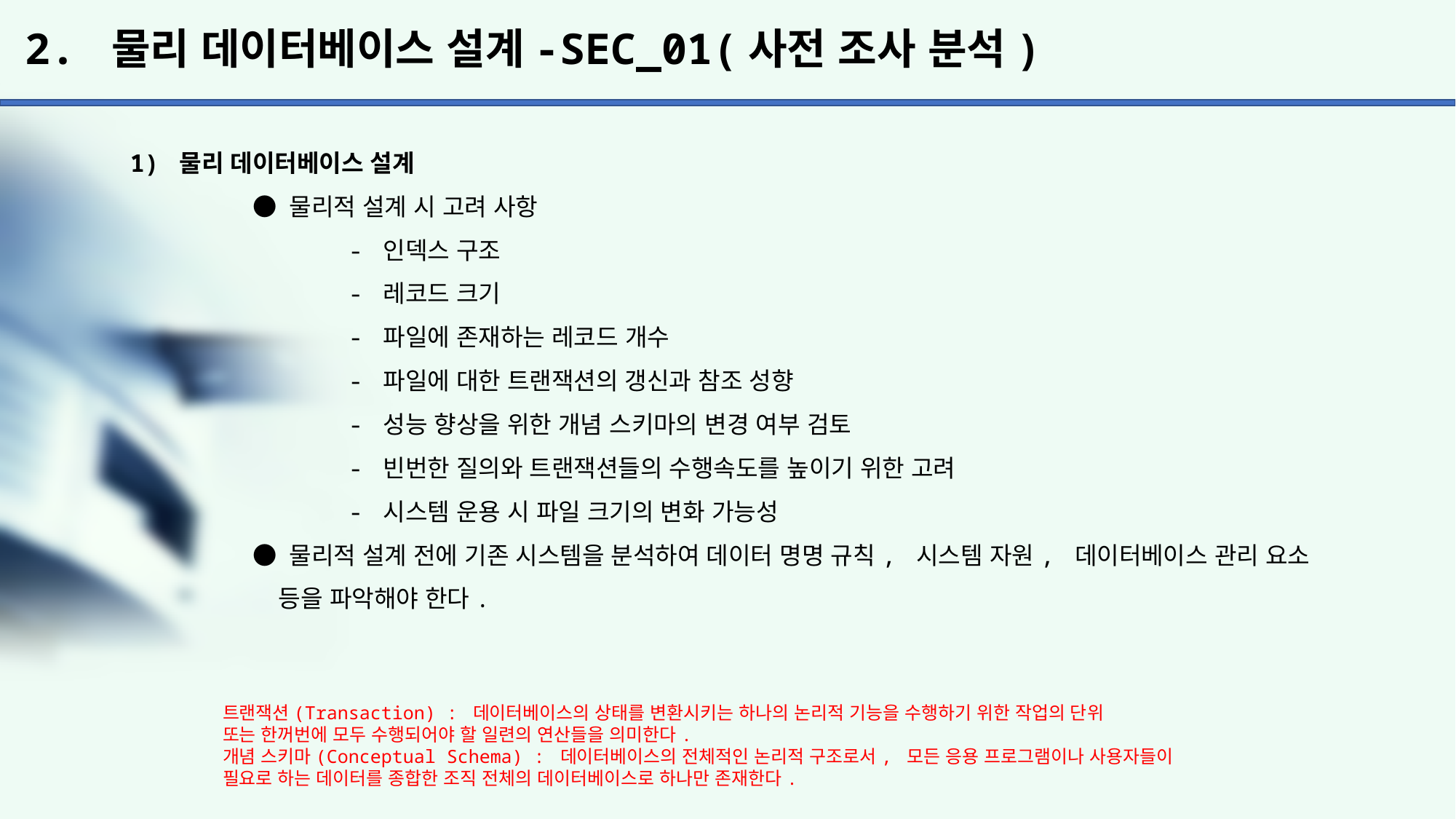

# 2. 물리 데이터베이스 설계-SEC_01(사전 조사 분석)
1) 물리 데이터베이스 설계
	  ● 물리적 설계 시 고려 사항
		- 인덱스 구조
		- 레코드 크기
		- 파일에 존재하는 레코드 개수
		- 파일에 대한 트랜잭션의 갱신과 참조 성향
		- 성능 향상을 위한 개념 스키마의 변경 여부 검토
		- 빈번한 질의와 트랜잭션들의 수행속도를 높이기 위한 고려
		- 시스템 운용 시 파일 크기의 변화 가능성
	  ● 물리적 설계 전에 기존 시스템을 분석하여 데이터 명명 규칙, 시스템 자원, 데이터베이스 관리 요소
	     등을 파악해야 한다.
트랜잭션(Transaction) : 데이터베이스의 상태를 변환시키는 하나의 논리적 기능을 수행하기 위한 작업의 단위
또는 한꺼번에 모두 수행되어야 할 일련의 연산들을 의미한다.
개념 스키마(Conceptual Schema) : 데이터베이스의 전체적인 논리적 구조로서, 모든 응용 프로그램이나 사용자들이
필요로 하는 데이터를 종합한 조직 전체의 데이터베이스로 하나만 존재한다.